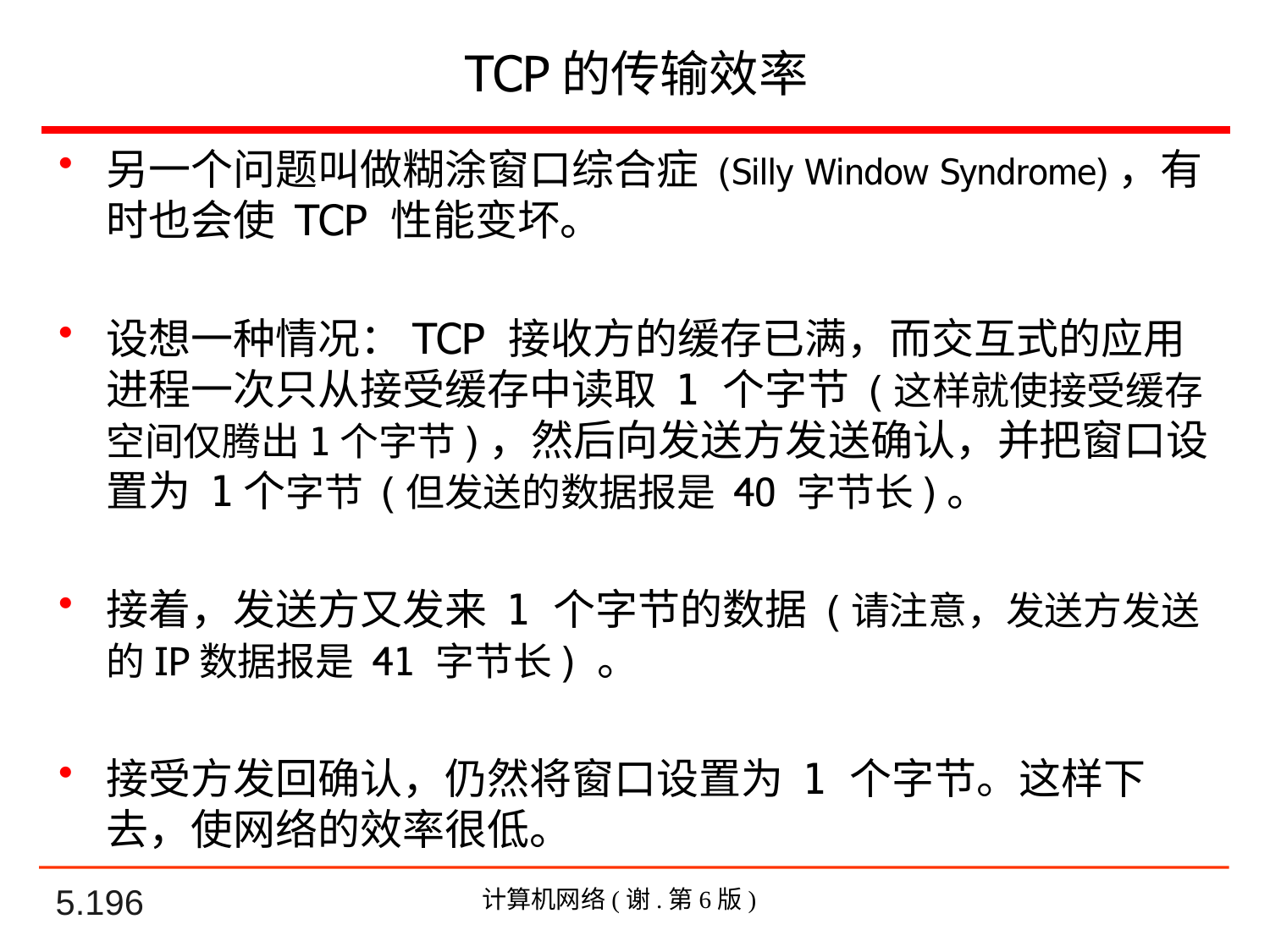

# TCP的传输效率
另一个问题叫做糊涂窗口综合症 (Silly Window Syndrome)，有时也会使 TCP 性能变坏。

设想一种情况：TCP 接收方的缓存已满，而交互式的应用进程一次只从接受缓存中读取 1 个字节 (这样就使接受缓存空间仅腾出1个字节)，然后向发送方发送确认，并把窗口设置为 1个字节 (但发送的数据报是 40 字节长)。

接着，发送方又发来 1 个字节的数据 (请注意，发送方发送的IP数据报是 41 字节长) 。

接受方发回确认，仍然将窗口设置为 1 个字节。这样下去，使网络的效率很低。